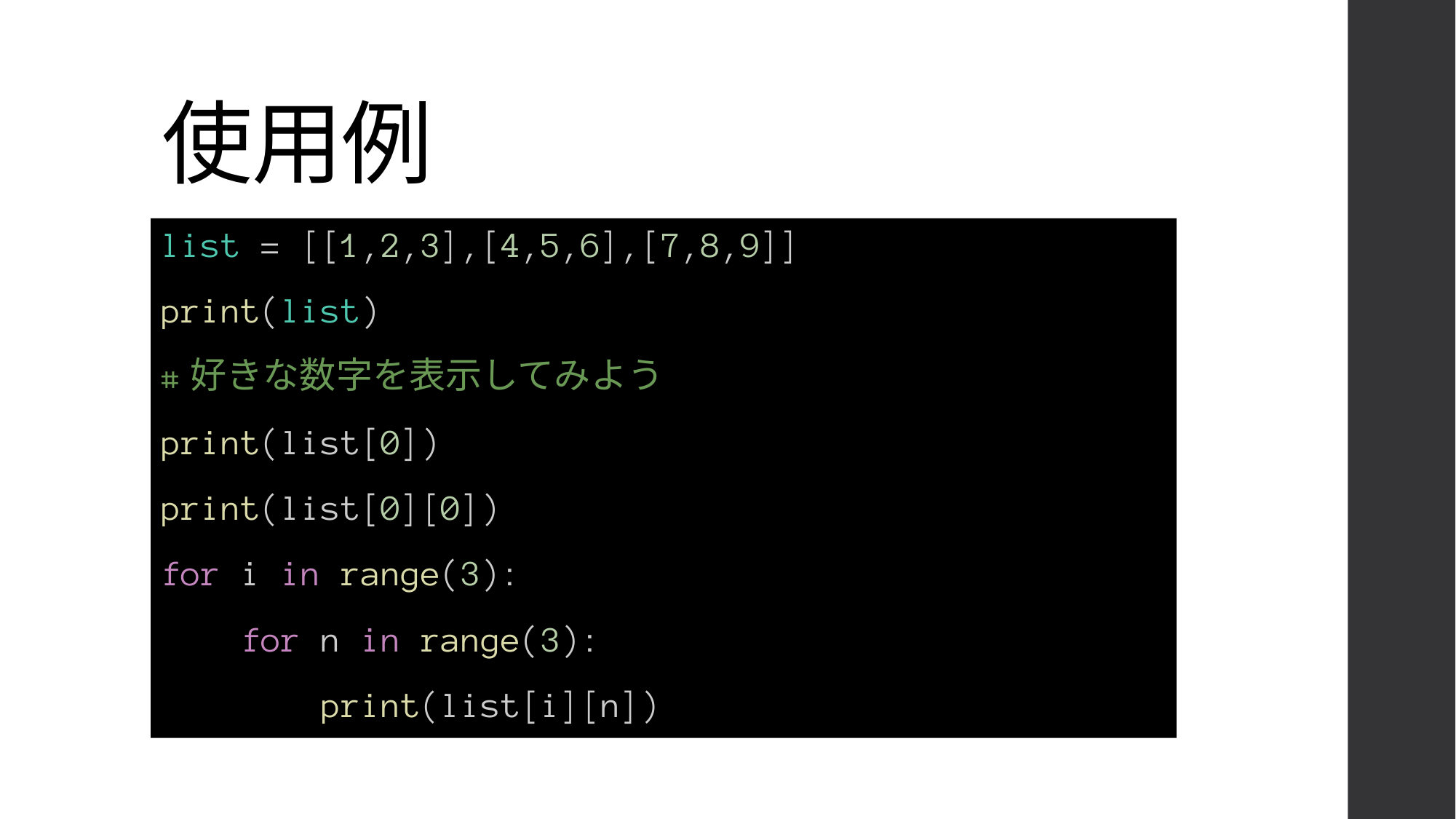

# 使用例
list = [[1,2,3],[4,5,6],[7,8,9]]
print(list)
#好きな数字を表示してみよう
print(list[0])
print(list[0][0])
for i in range(3):
    for n in range(3):
        print(list[i][n])